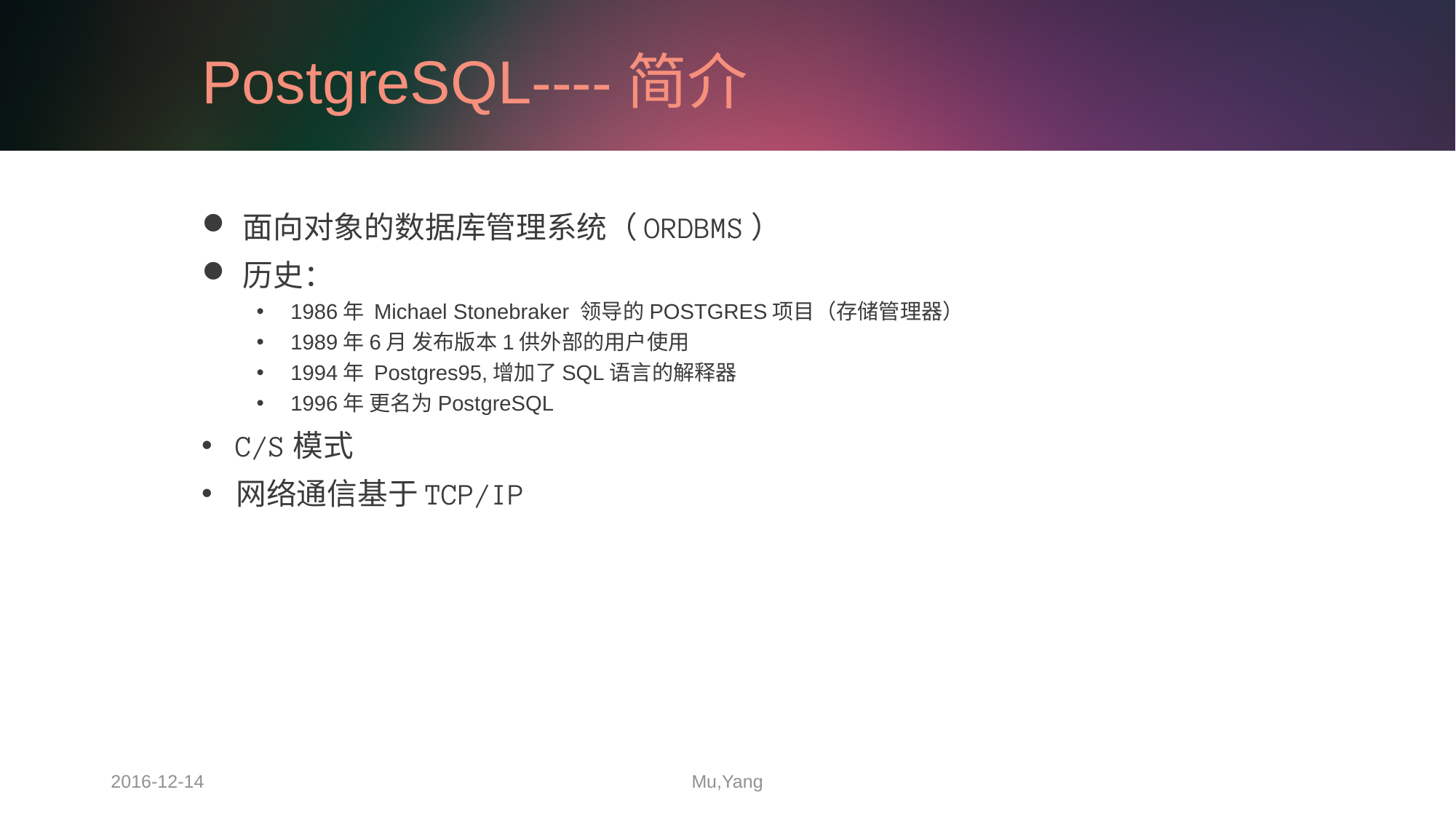

# PostgreSQL----简介
面向对象的数据库管理系统（ORDBMS）
历史：
1986年 Michael Stonebraker 领导的POSTGRES项目（存储管理器）
1989年6月 发布版本1供外部的用户使用
1994年 Postgres95,增加了SQL语言的解释器
1996年 更名为PostgreSQL
C/S模式
网络通信基于TCP/IP

2016-12-14
Mu,Yang
45